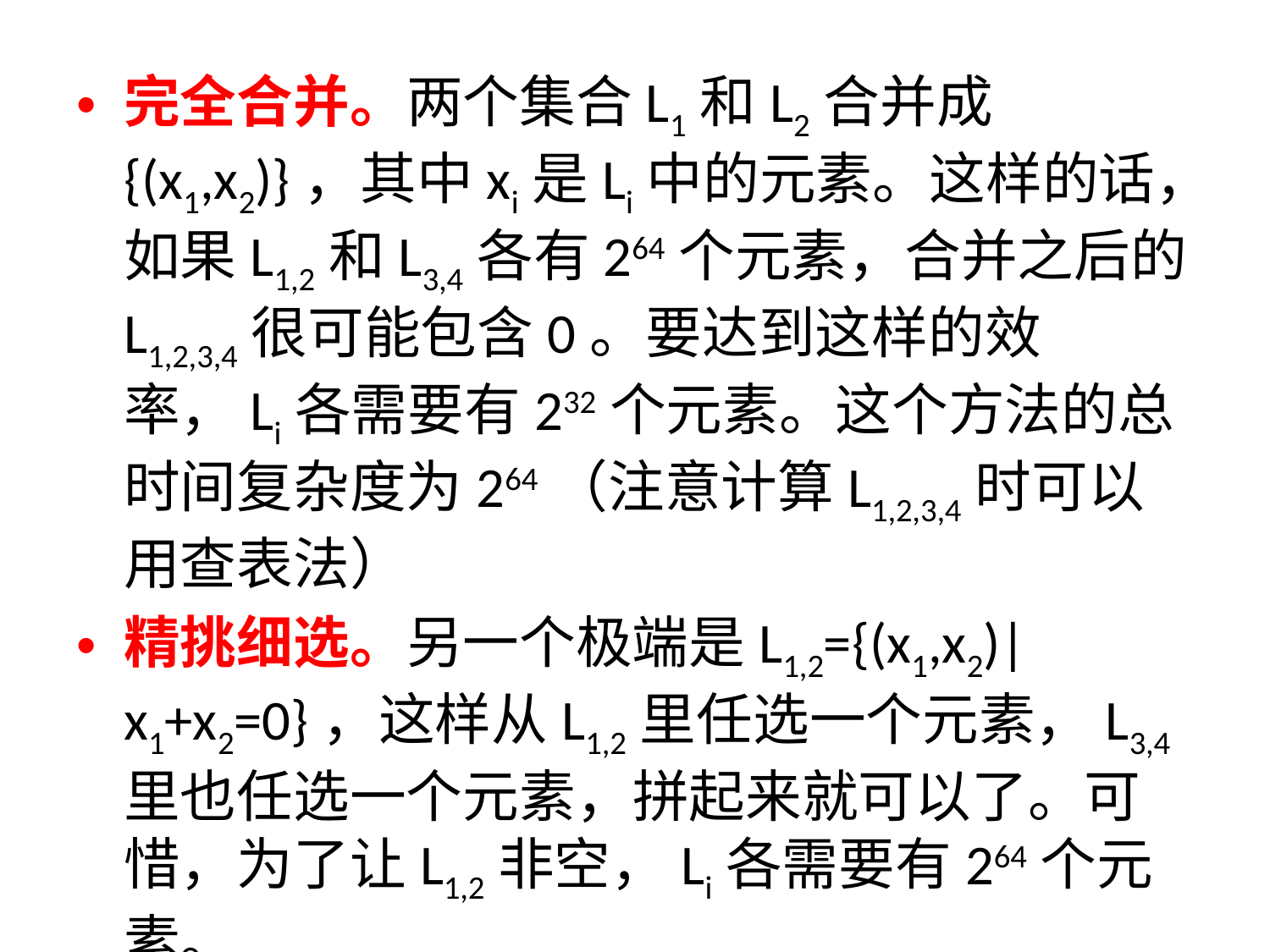

完全合并。两个集合L1和L2合并成{(x1,x2)}，其中xi是Li中的元素。这样的话，如果L1,2和L3,4各有264个元素，合并之后的L1,2,3,4很可能包含0。要达到这样的效率，Li各需要有232个元素。这个方法的总时间复杂度为264（注意计算L1,2,3,4时可以用查表法）
精挑细选。另一个极端是L1,2={(x1,x2)|x1+x2=0}，这样从L1,2里任选一个元素，L3,4里也任选一个元素，拼起来就可以了。可惜，为了让L1,2非空，Li各需要有264个元素。